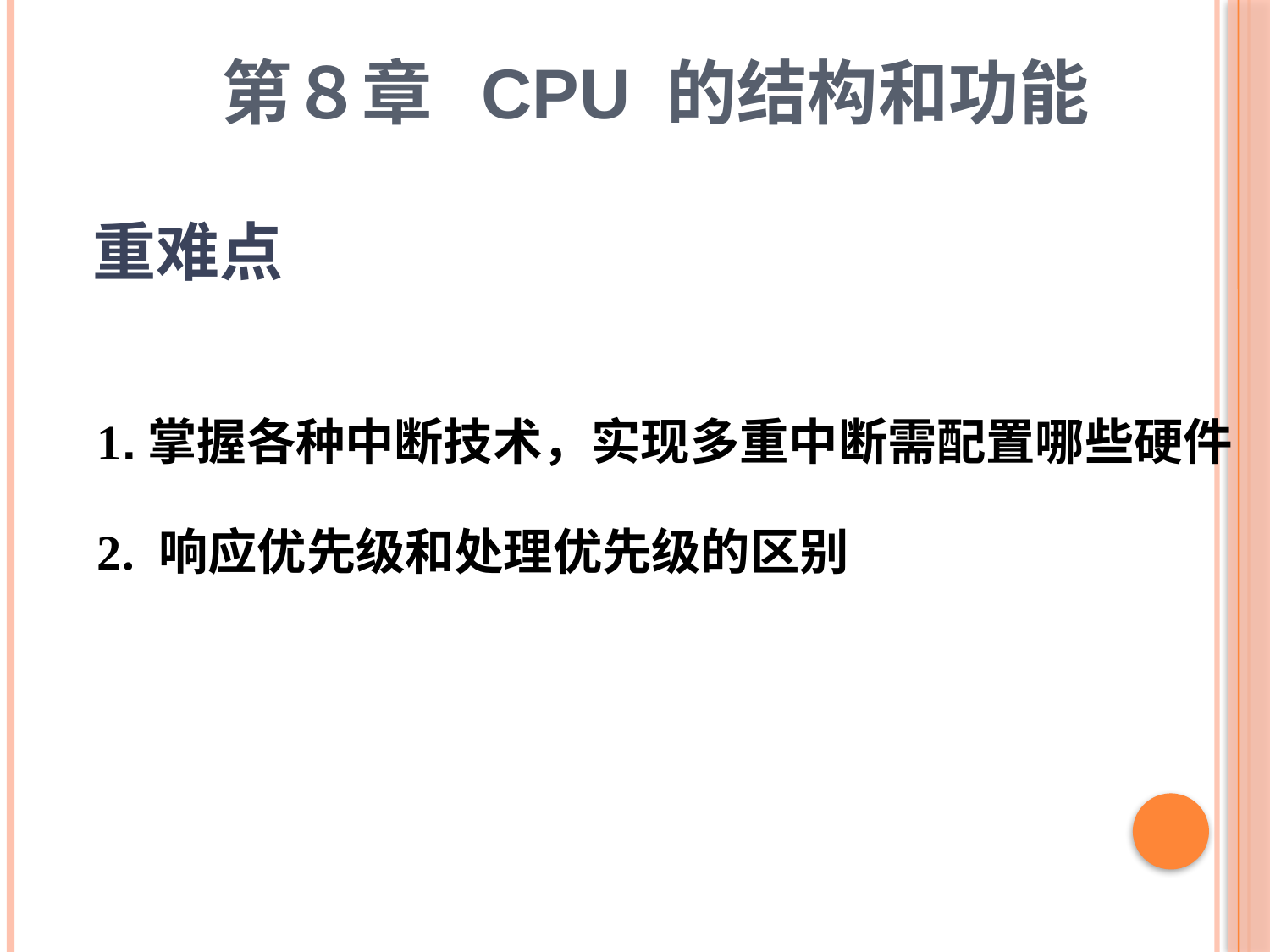

第８章  CPU 的结构和功能
重难点
1.掌握各种中断技术，实现多重中断需配置哪些硬件
2. 响应优先级和处理优先级的区别